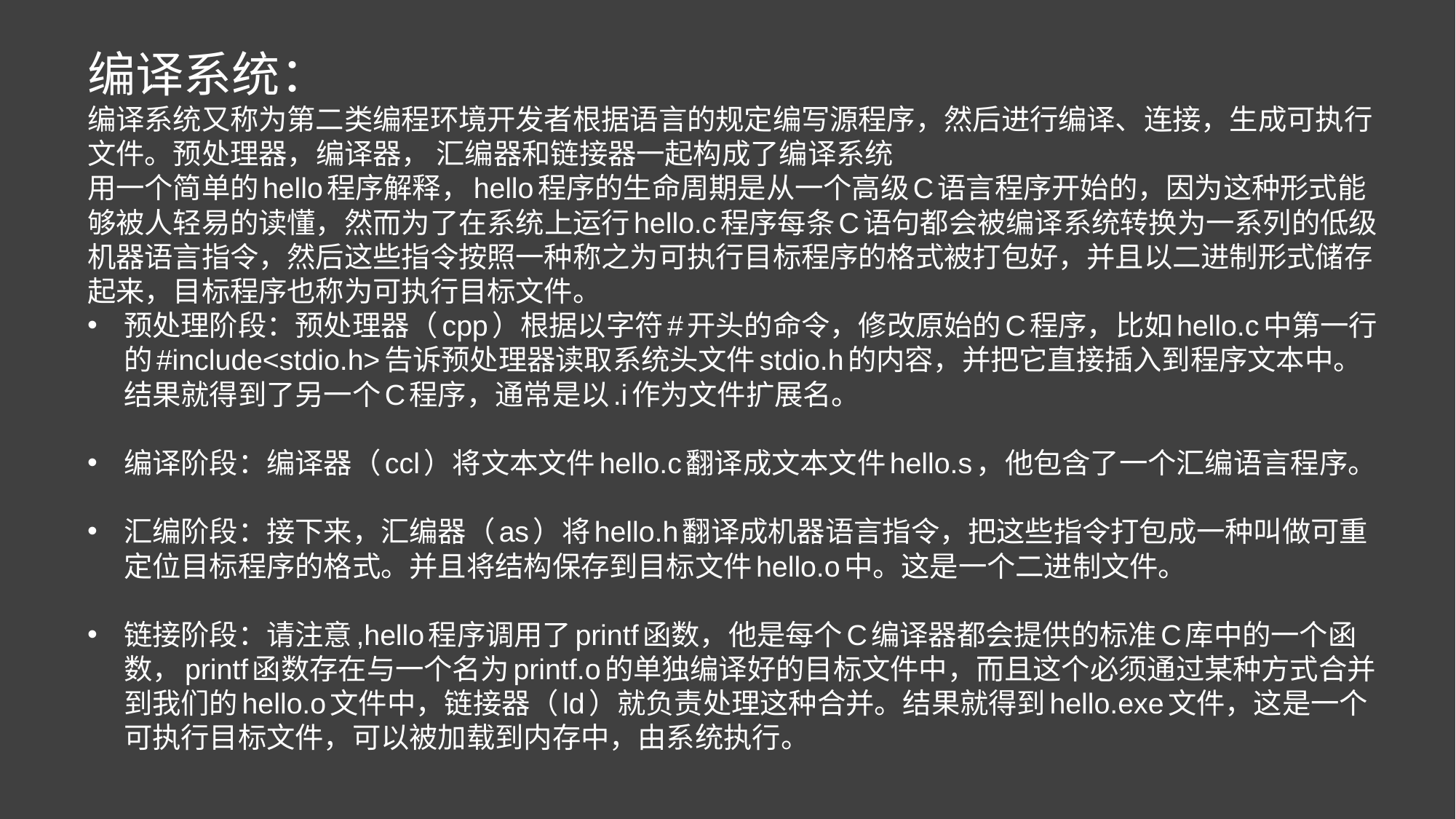

编译系统：
编译系统又称为第二类编程环境开发者根据语言的规定编写源程序，然后进行编译、连接，生成可执行文件。预处理器，编译器， 汇编器和链接器一起构成了编译系统
用一个简单的hello程序解释，hello程序的生命周期是从一个高级C语言程序开始的，因为这种形式能够被人轻易的读懂，然而为了在系统上运行hello.c程序每条C语句都会被编译系统转换为一系列的低级机器语言指令，然后这些指令按照一种称之为可执行目标程序的格式被打包好，并且以二进制形式储存起来，目标程序也称为可执行目标文件。
预处理阶段：预处理器（cpp）根据以字符#开头的命令，修改原始的C程序，比如hello.c中第一行的#include<stdio.h>告诉预处理器读取系统头文件stdio.h的内容，并把它直接插入到程序文本中。结果就得到了另一个C程序，通常是以.i作为文件扩展名。

编译阶段：编译器（ccl）将文本文件hello.c翻译成文本文件hello.s，他包含了一个汇编语言程序。

汇编阶段：接下来，汇编器（as）将hello.h翻译成机器语言指令，把这些指令打包成一种叫做可重定位目标程序的格式。并且将结构保存到目标文件hello.o中。这是一个二进制文件。

链接阶段：请注意,hello程序调用了printf函数，他是每个C编译器都会提供的标准C库中的一个函数，printf函数存在与一个名为printf.o的单独编译好的目标文件中，而且这个必须通过某种方式合并到我们的hello.o文件中，链接器（ld）就负责处理这种合并。结果就得到hello.exe文件，这是一个可执行目标文件，可以被加载到内存中，由系统执行。